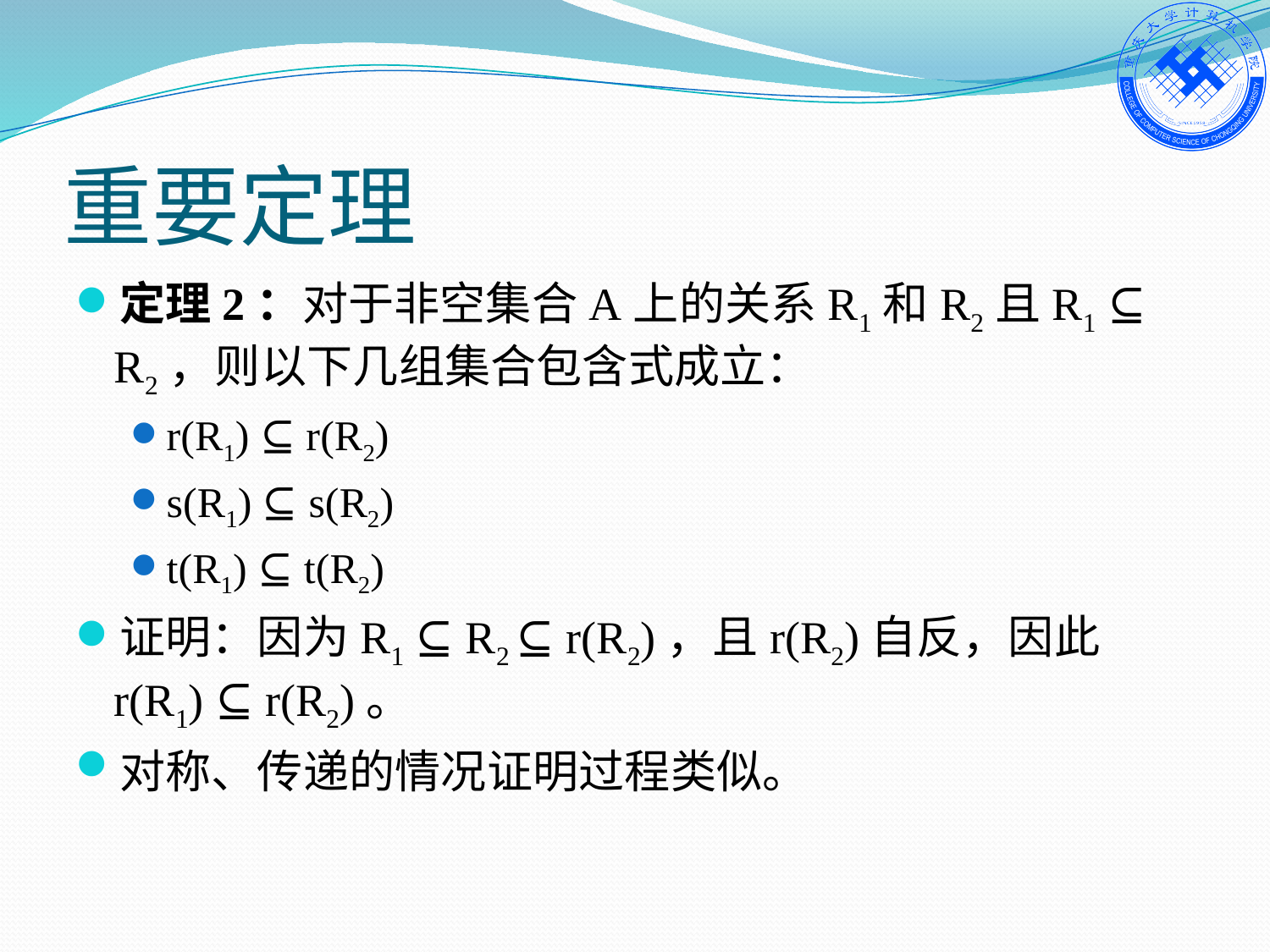

# 重要定理
定理2：对于非空集合A上的关系R1和R2且R1 ⊆ R2，则以下几组集合包含式成立：
r(R1) ⊆ r(R2)
s(R1) ⊆ s(R2)
t(R1) ⊆ t(R2)
证明：因为R1 ⊆ R2 ⊆ r(R2)，且r(R2)自反，因此r(R1) ⊆ r(R2)。
对称、传递的情况证明过程类似。